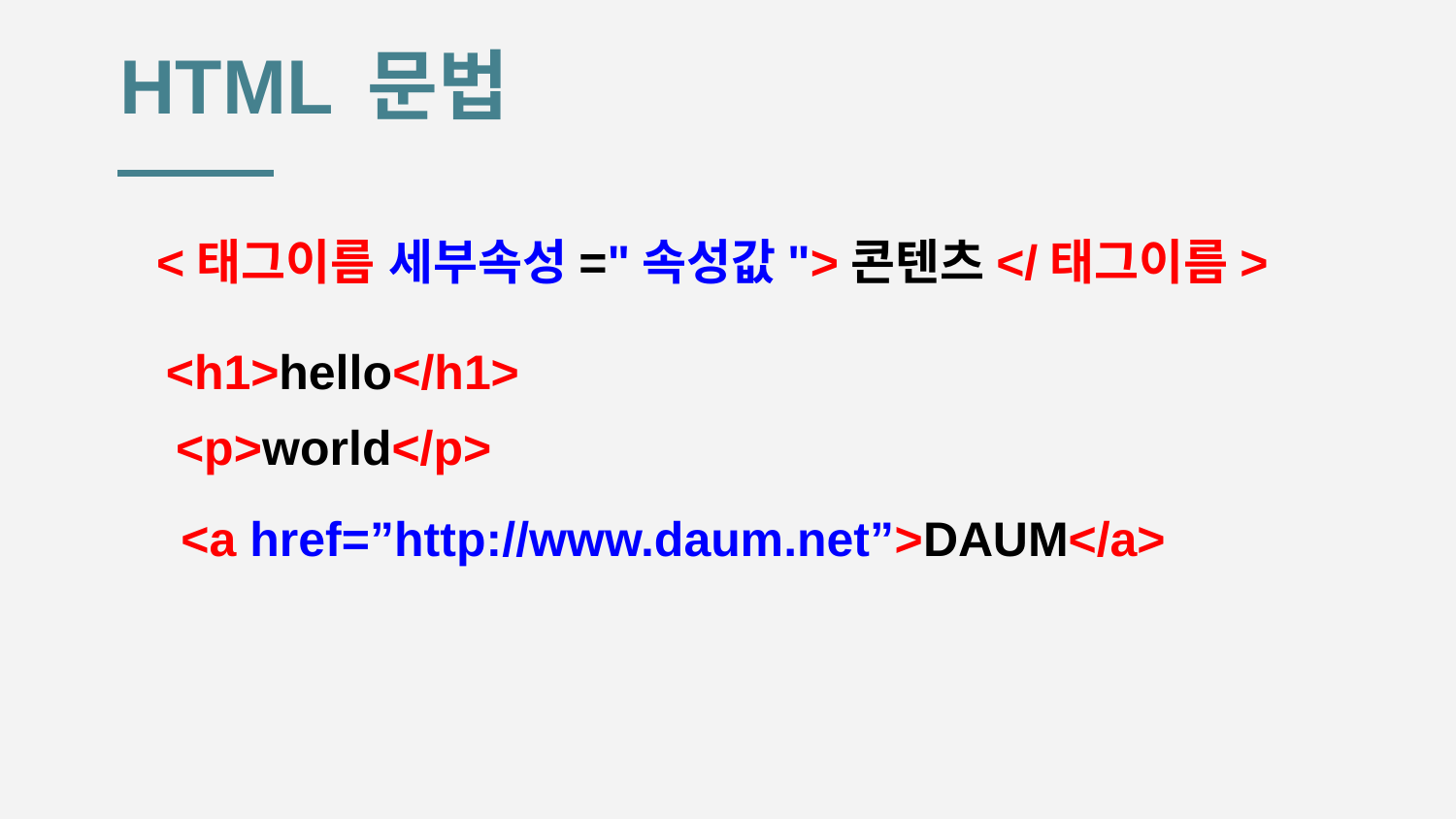

# HTML 문법
<태그이름 세부속성="속성값">콘텐츠</태그이름>
<h1>hello</h1>
<p>world</p>
<a href=”http://www.daum.net”>DAUM</a>